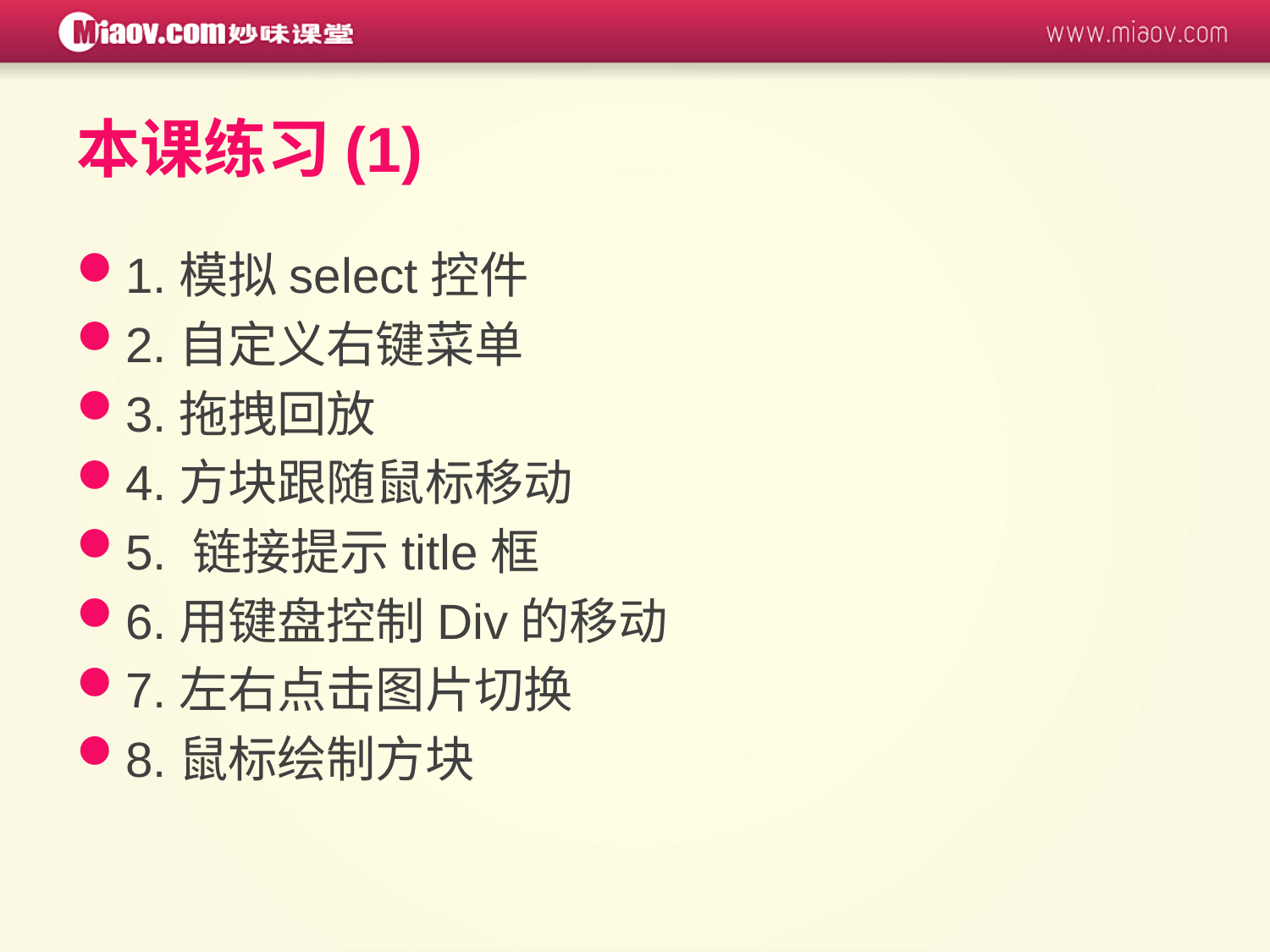

# 本课练习(1)
1.模拟select控件
2.自定义右键菜单
3.拖拽回放
4.方块跟随鼠标移动
5. 链接提示title框
6.用键盘控制Div的移动
7.左右点击图片切换
8.鼠标绘制方块